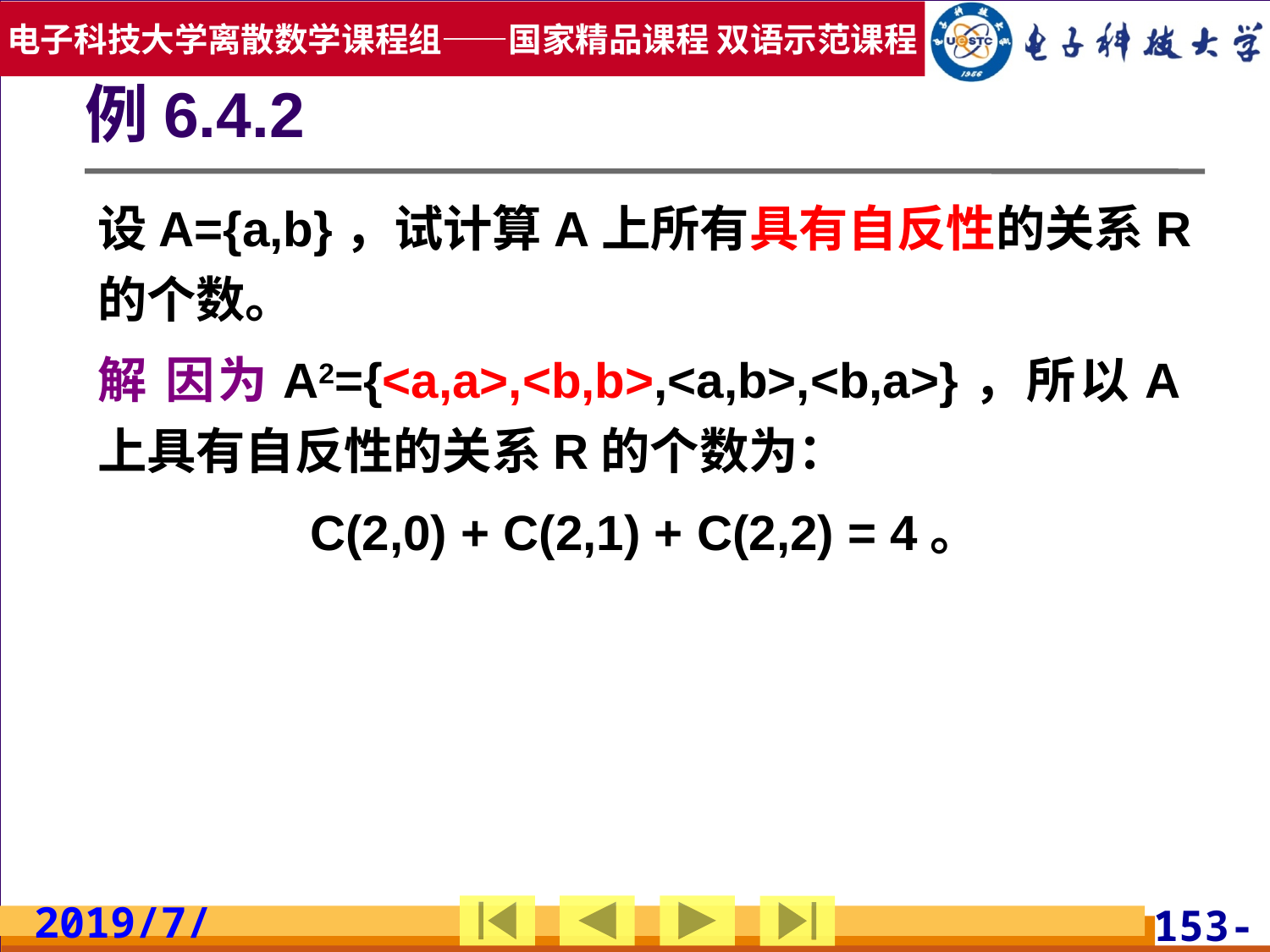

# 例6.4.2
设A={a,b}，试计算A上所有具有自反性的关系R的个数。
解 因为A2={<a,a>,<b,b>,<a,b>,<b,a>}，所以A上具有自反性的关系R的个数为：
C(2,0) + C(2,1) + C(2,2) = 4。
2019/7/3